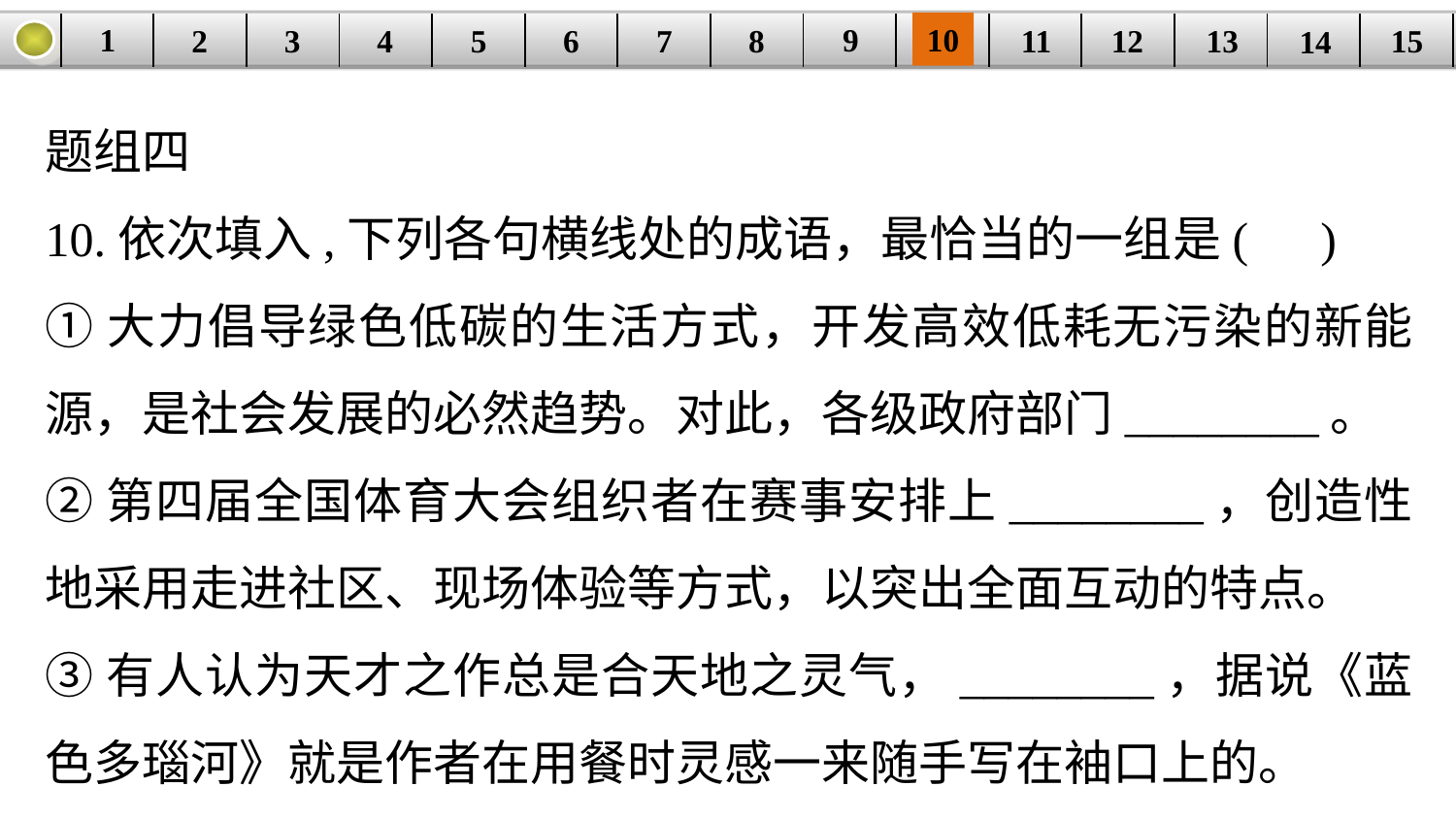

9
10
1
3
4
5
6
8
11
2
12
15
|  |  |  |  |  |  |  |  |  |  |  |  |  |  |  |
| --- | --- | --- | --- | --- | --- | --- | --- | --- | --- | --- | --- | --- | --- | --- |
7
13
14

题组四
10.依次填入,下列各句横线处的成语，最恰当的一组是(　)
①大力倡导绿色低碳的生活方式，开发高效低耗无污染的新能源，是社会发展的必然趋势。对此，各级政府部门________。
②第四届全国体育大会组织者在赛事安排上________，创造性地采用走进社区、现场体验等方式，以突出全面互动的特点。
③有人认为天才之作总是合天地之灵气，________，据说《蓝色多瑙河》就是作者在用餐时灵感一来随手写在袖口上的。